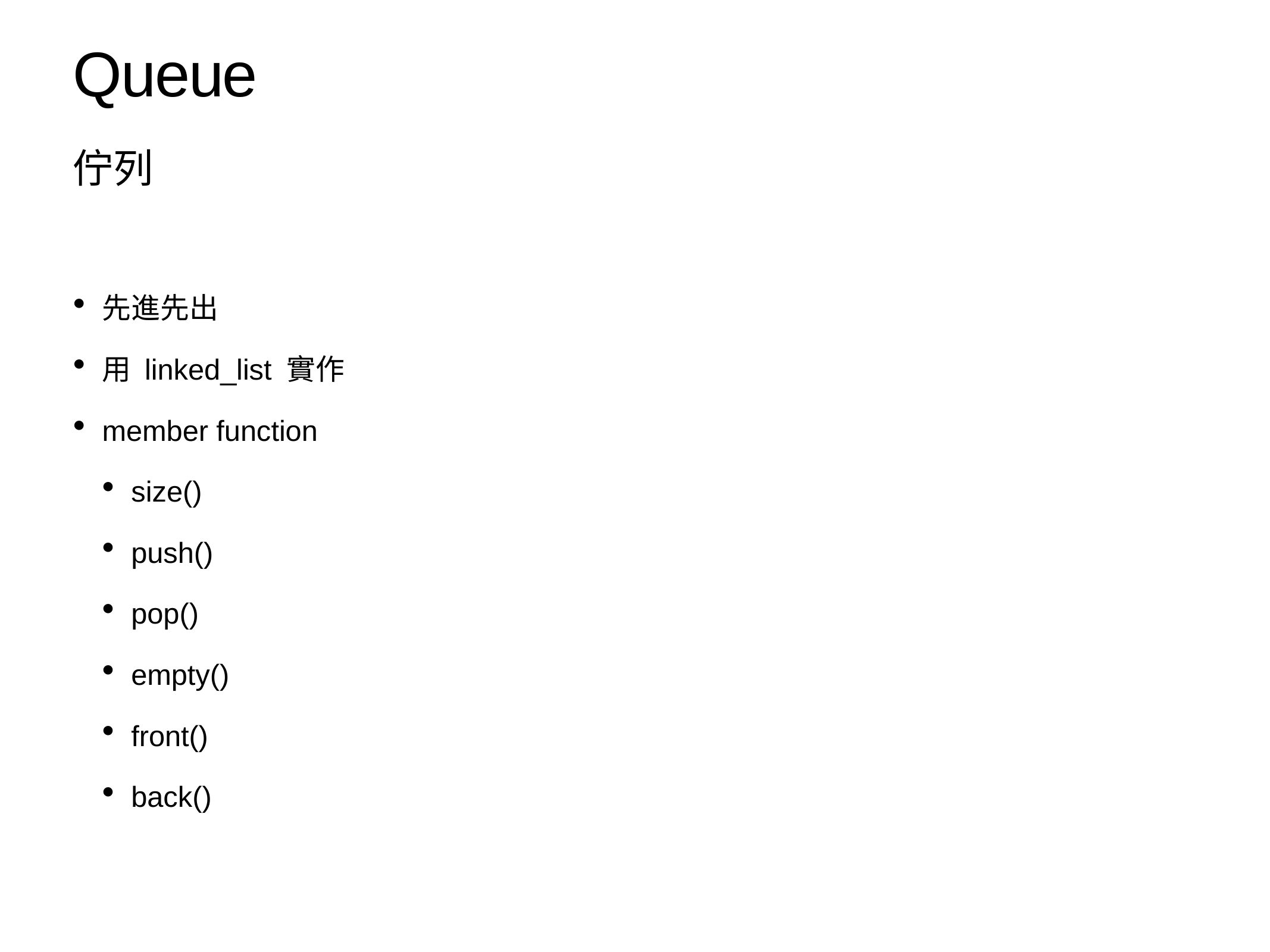

# Queue
佇列
先進先出
用 linked_list 實作
member function
size()
push()
pop()
empty()
front()
back()